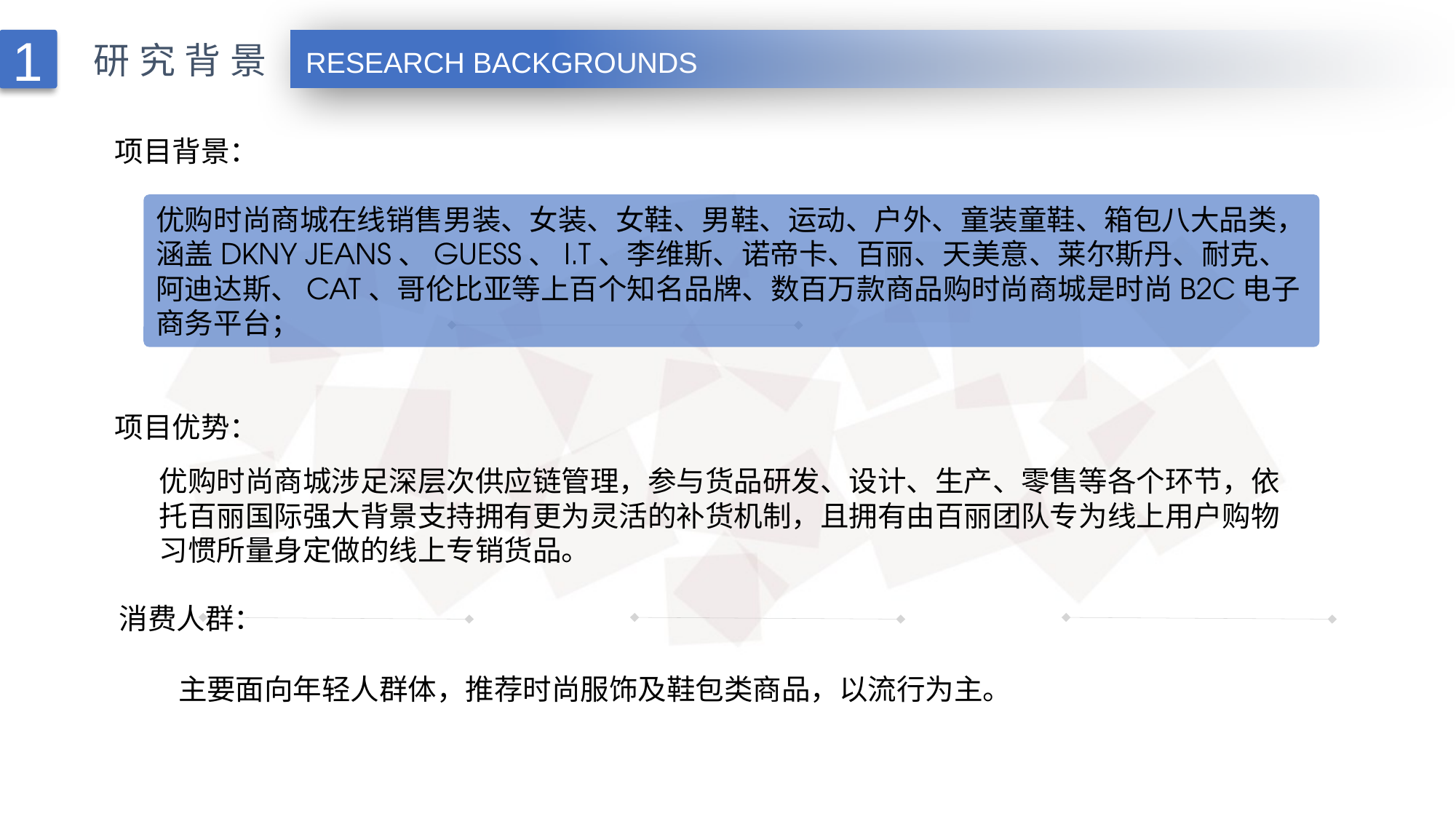

1

研究背景
RESEARCH BACKGROUNDS
项目背景：
优购时尚商城在线销售男装、女装、女鞋、男鞋、运动、户外、童装童鞋、箱包八大品类，涵盖DKNY JEANS、GUESS、I.T、李维斯、诺帝卡、百丽、天美意、莱尔斯丹、耐克、阿迪达斯、CAT、哥伦比亚等上百个知名品牌、数百万款商品购时尚商城是时尚B2C电子商务平台；
项目优势：
优购时尚商城涉足深层次供应链管理，参与货品研发、设计、生产、零售等各个环节，依托百丽国际强大背景支持拥有更为灵活的补货机制，且拥有由百丽团队专为线上用户购物习惯所量身定做的线上专销货品。

消费人群：
主要面向年轻人群体，推荐时尚服饰及鞋包类商品，以流行为主。